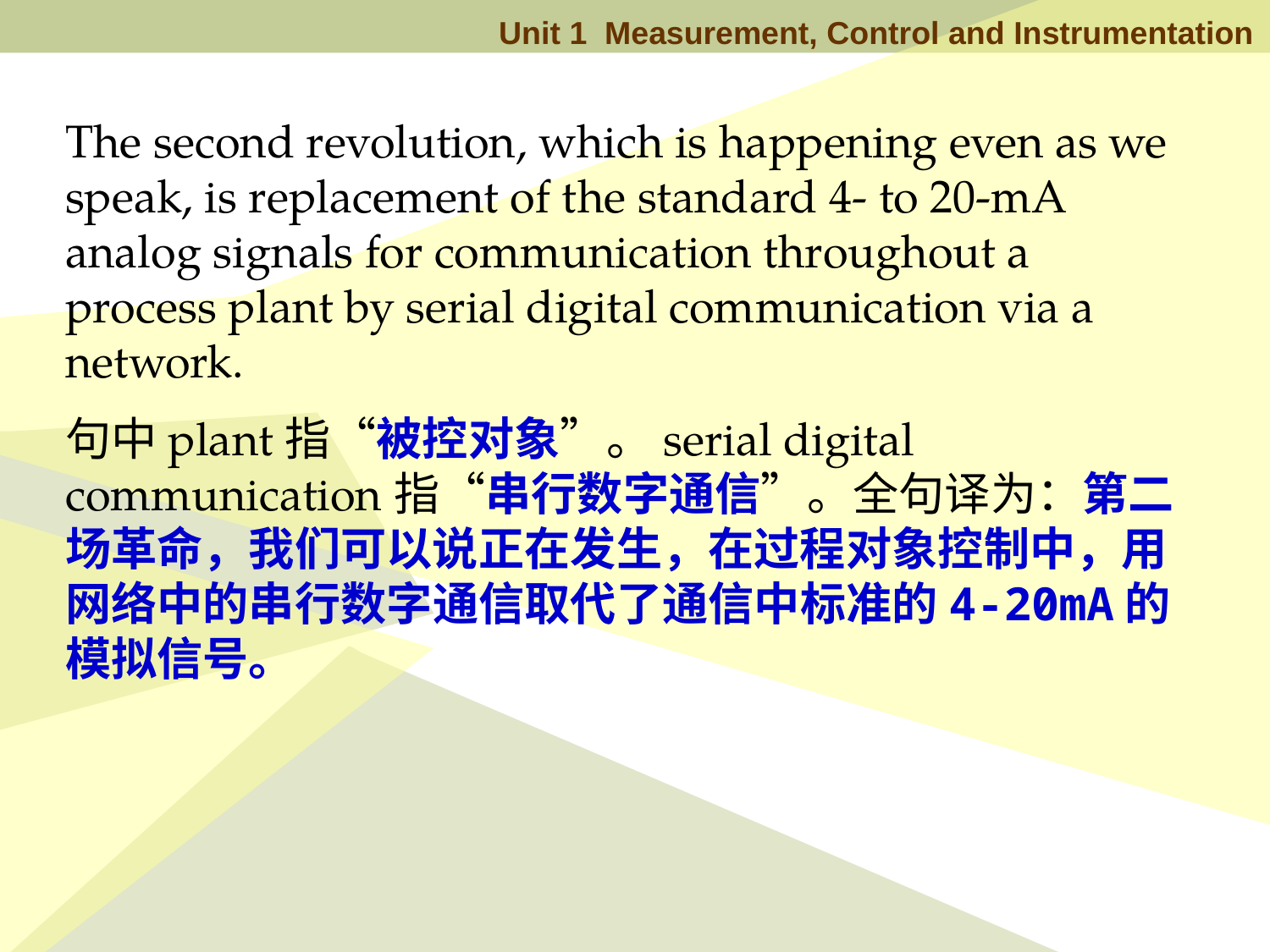

The second revolution, which is happening even as we speak, is replacement of the standard 4- to 20-mA analog signals for communication throughout a process plant by serial digital communication via a network.
句中plant指“被控对象”。serial digital communication指“串行数字通信”。全句译为：第二场革命，我们可以说正在发生，在过程对象控制中，用网络中的串行数字通信取代了通信中标准的4-20mA的模拟信号。